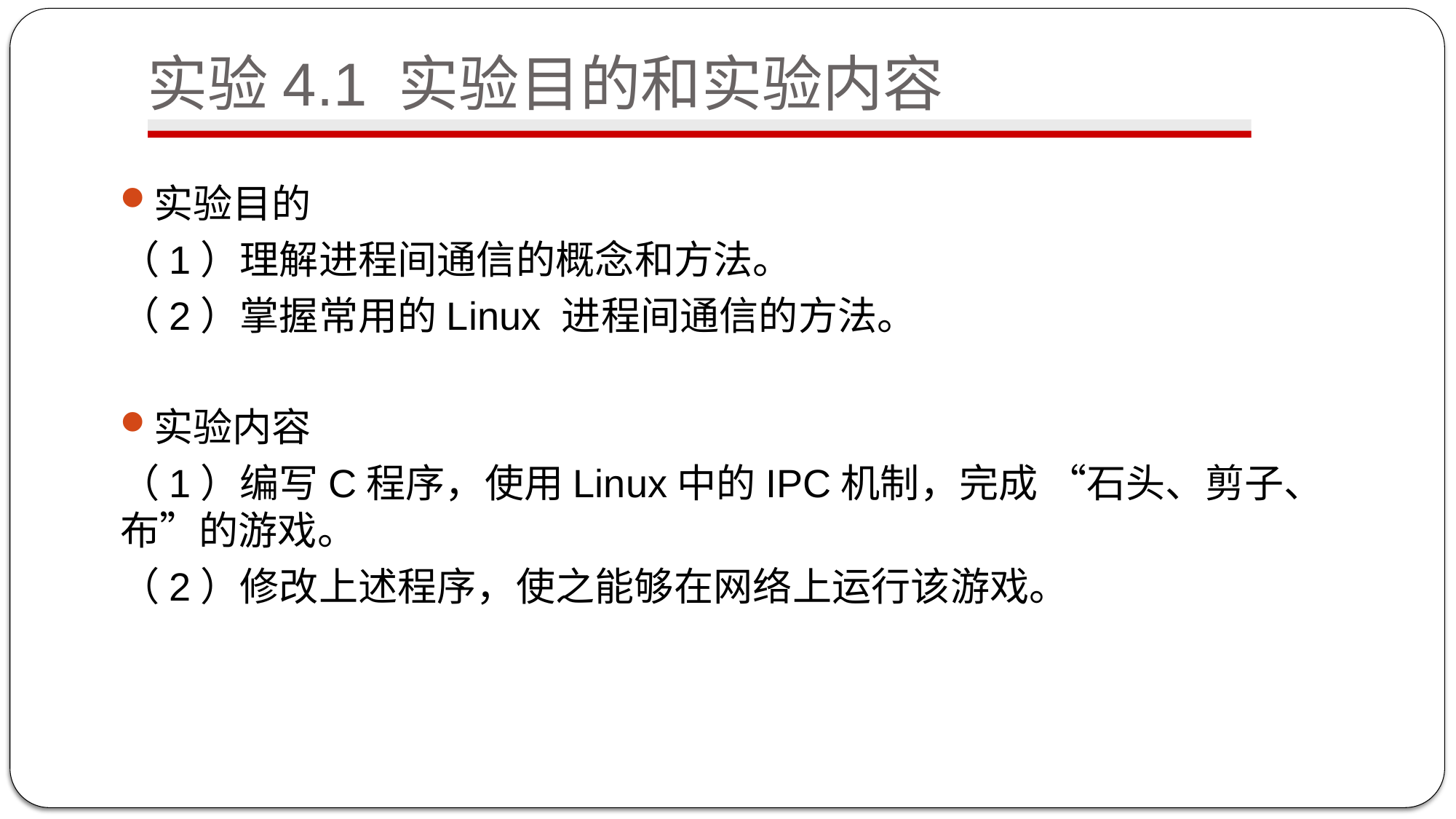

# 实验4.1 实验目的和实验内容
实验目的
（1）理解进程间通信的概念和方法。
（2）掌握常用的Linux 进程间通信的方法。

实验内容
（1）编写C程序，使用Linux中的IPC机制，完成 “石头、剪子、布”的游戏。
（2）修改上述程序，使之能够在网络上运行该游戏。